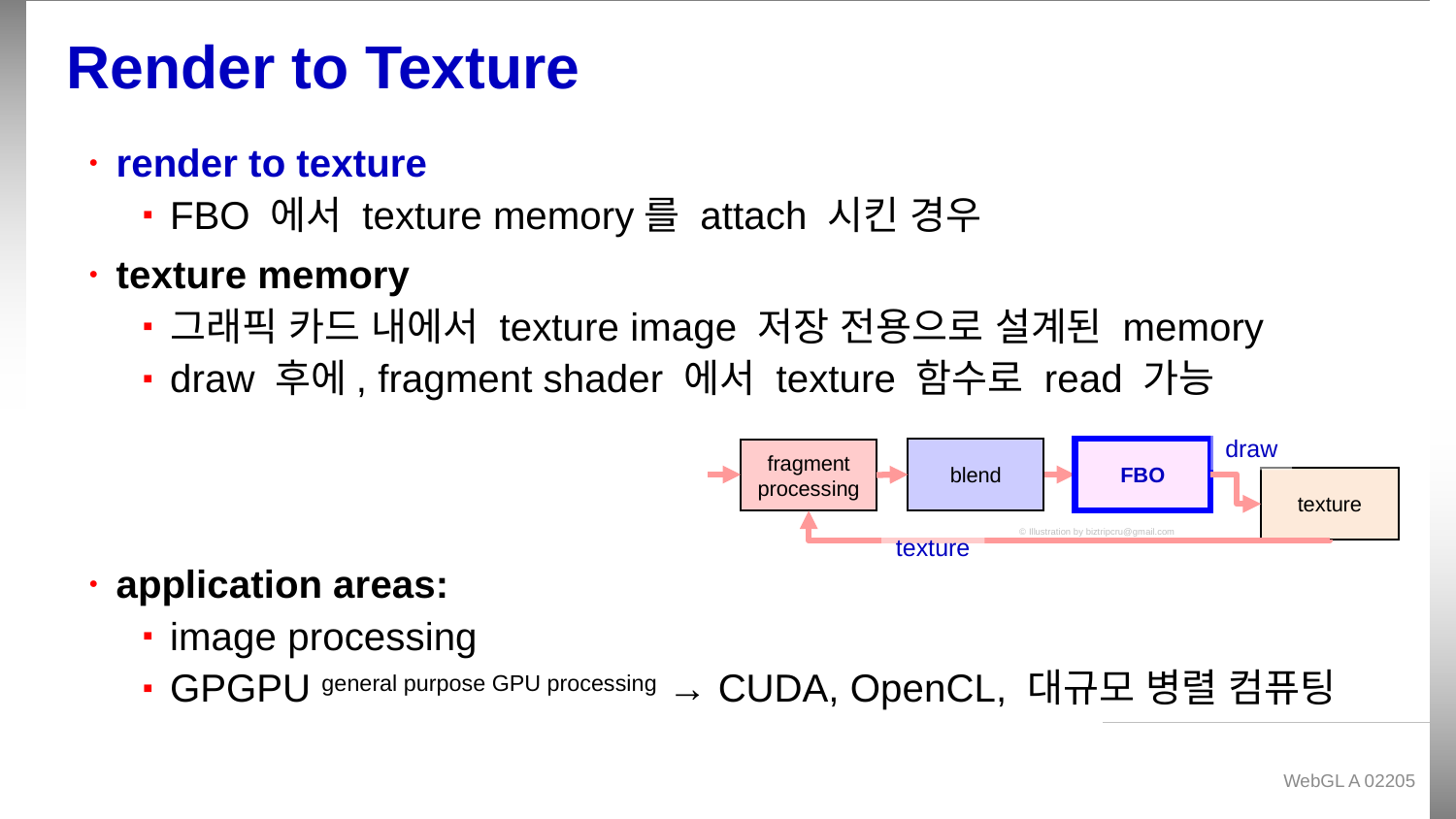

# Render to Texture
render to texture
FBO 에서 texture memory를 attach 시킨 경우
texture memory
그래픽 카드 내에서 texture image 저장 전용으로 설계된 memory
draw 후에, fragment shader 에서 texture 함수로 read 가능

application areas:
image processing
GPGPU general purpose GPU processing → CUDA, OpenCL, 대규모 병렬 컴퓨팅
draw
FBO
blend
fragment processing
texture
© Illustration by biztripcru@gmail.com
texture
WebGL A 02205